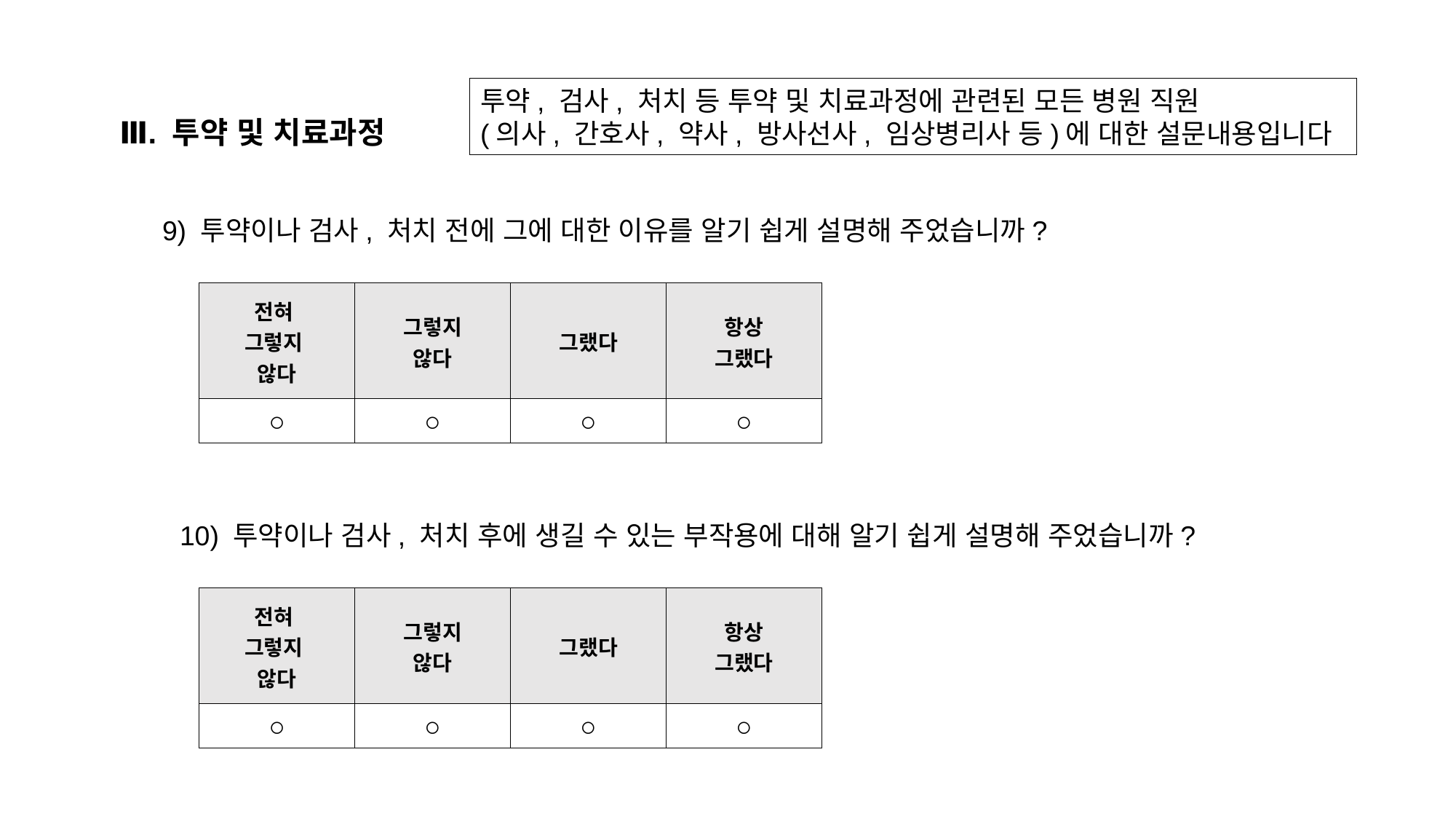

투약, 검사, 처치 등 투약 및 치료과정에 관련된 모든 병원 직원
(의사, 간호사, 약사, 방사선사, 임상병리사 등)에 대한 설문내용입니다
Ⅲ. 투약 및 치료과정
9) 투약이나 검사, 처치 전에 그에 대한 이유를 알기 쉽게 설명해 주었습니까?
| 전혀 그렇지 않다 | 그렇지 않다 | 그랬다 | 항상 그랬다 |
| --- | --- | --- | --- |
| ○ | ○ | ○ | ○ |
10) 투약이나 검사, 처치 후에 생길 수 있는 부작용에 대해 알기 쉽게 설명해 주었습니까?
| 전혀 그렇지 않다 | 그렇지 않다 | 그랬다 | 항상 그랬다 |
| --- | --- | --- | --- |
| ○ | ○ | ○ | ○ |